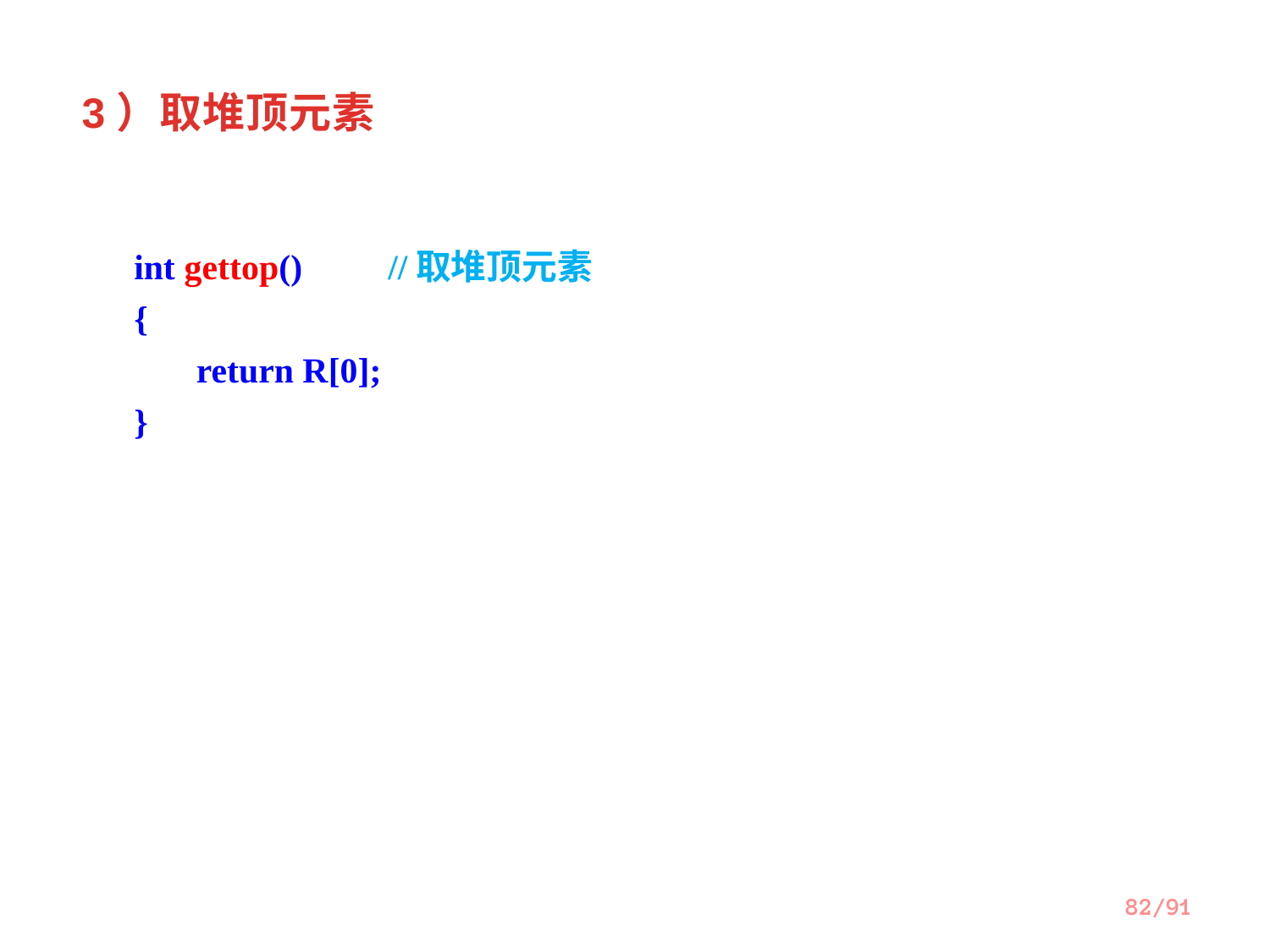

3）取堆顶元素
int gettop()	//取堆顶元素
{
       return R[0];
}
82/91